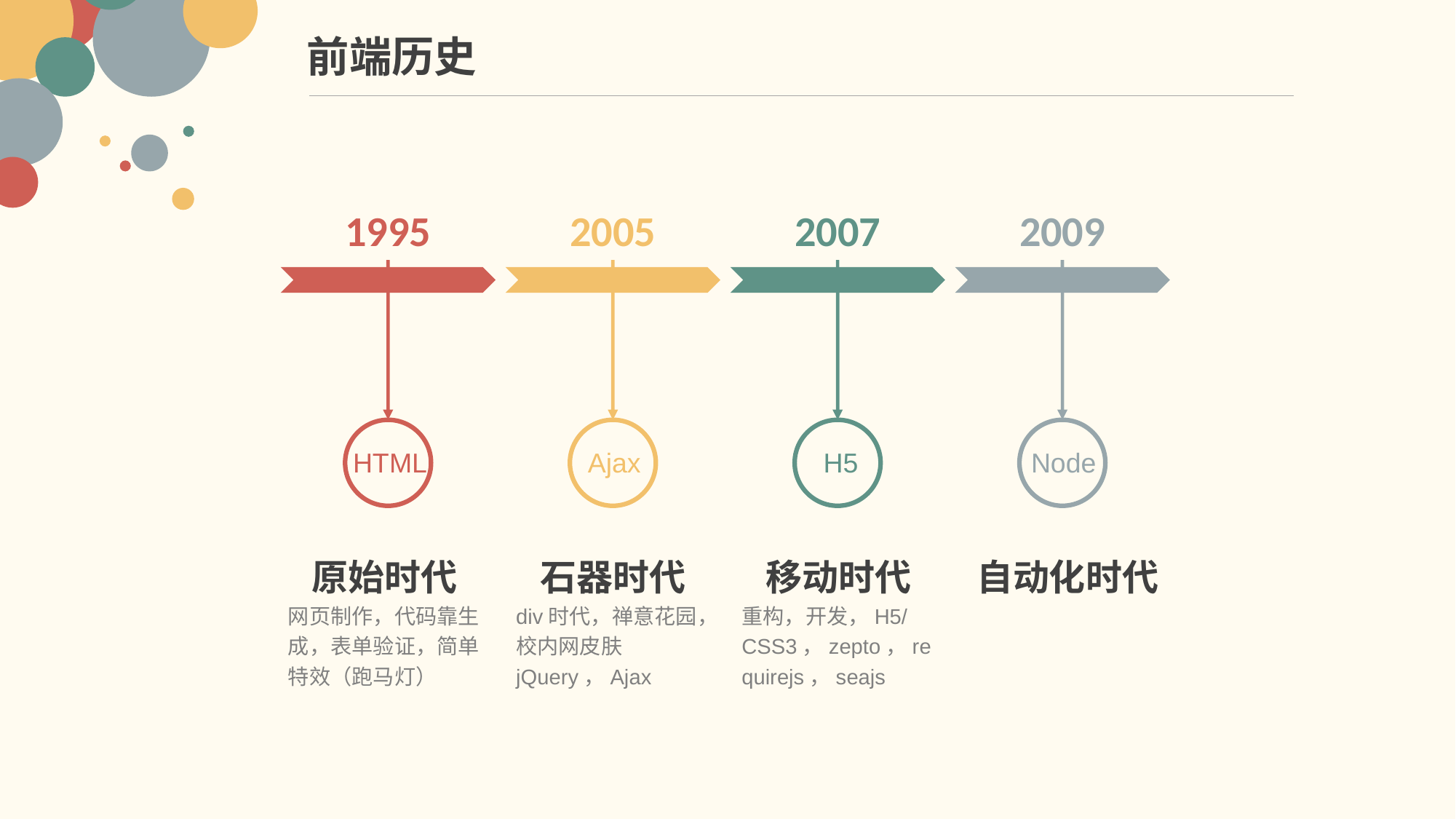

前端历史
1995
2005
2007
2009

HTML
Ajax
H5
Node
原始时代
网页制作，代码靠生成，表单验证，简单特效（跑马灯）
石器时代
div时代，禅意花园，校内网皮肤jQuery，Ajax
移动时代
重构，开发，H5/CSS3，zepto，requirejs，seajs
自动化时代